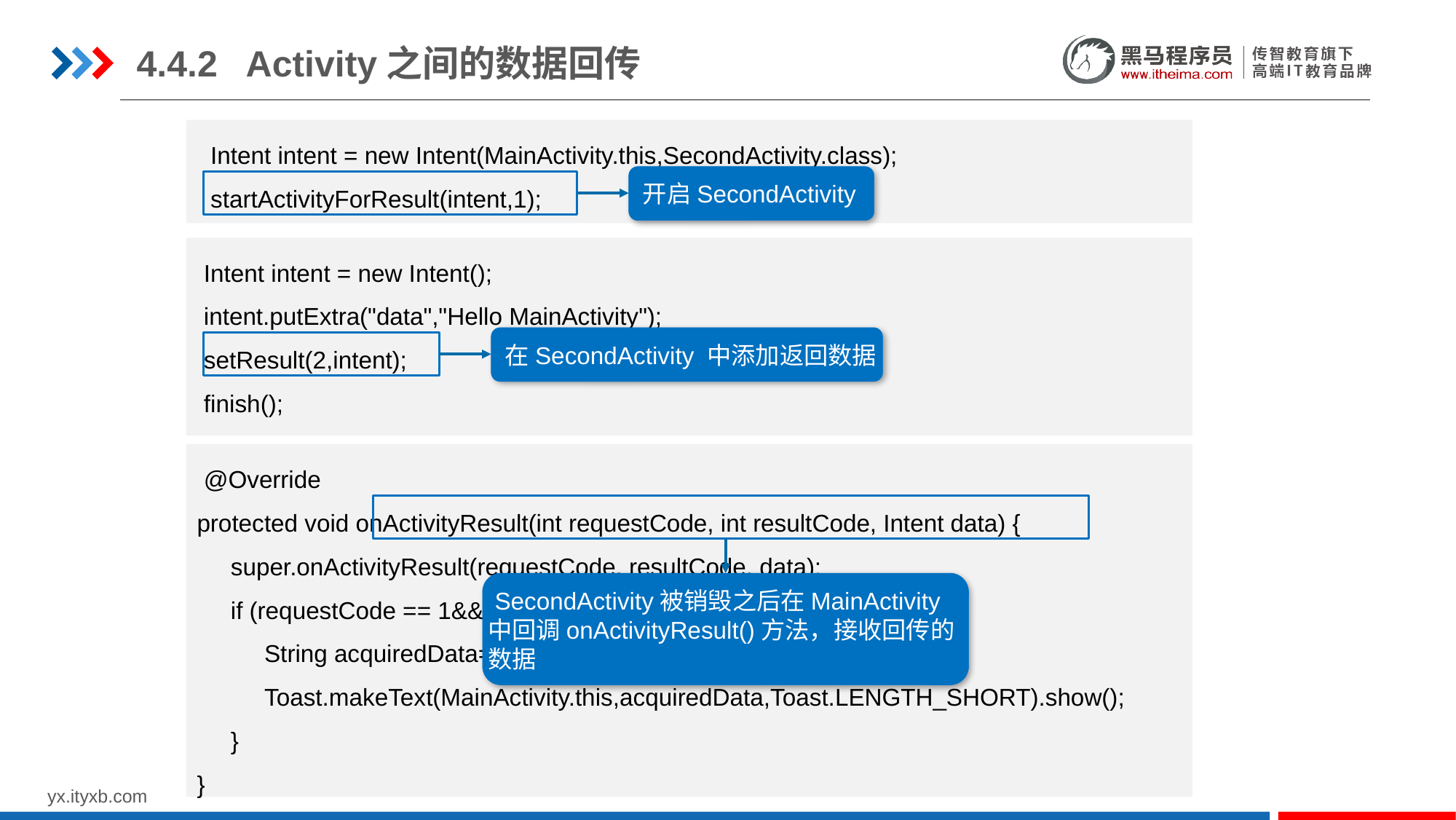

4.4.2	Activity之间的数据回传
  Intent intent = new Intent(MainActivity.this,SecondActivity.class);
  startActivityForResult(intent,1);
 开启SecondActivity

 Intent intent = new Intent();
 intent.putExtra("data","Hello MainActivity");
 setResult(2,intent);
 finish();
 在SecondActivity 中添加返回数据

 @Override
protected void onActivityResult(int requestCode, int resultCode, Intent data) {
     super.onActivityResult(requestCode, resultCode, data);
     if (requestCode == 1&&resultCode == 2){
          String acquiredData= data.getStringExtra("data");
          Toast.makeText(MainActivity.this,acquiredData,Toast.LENGTH_SHORT).show();
     }
}

 SecondActivity被销毁之后在MainActivity中回调onActivityResult()方法，接收回传的数据